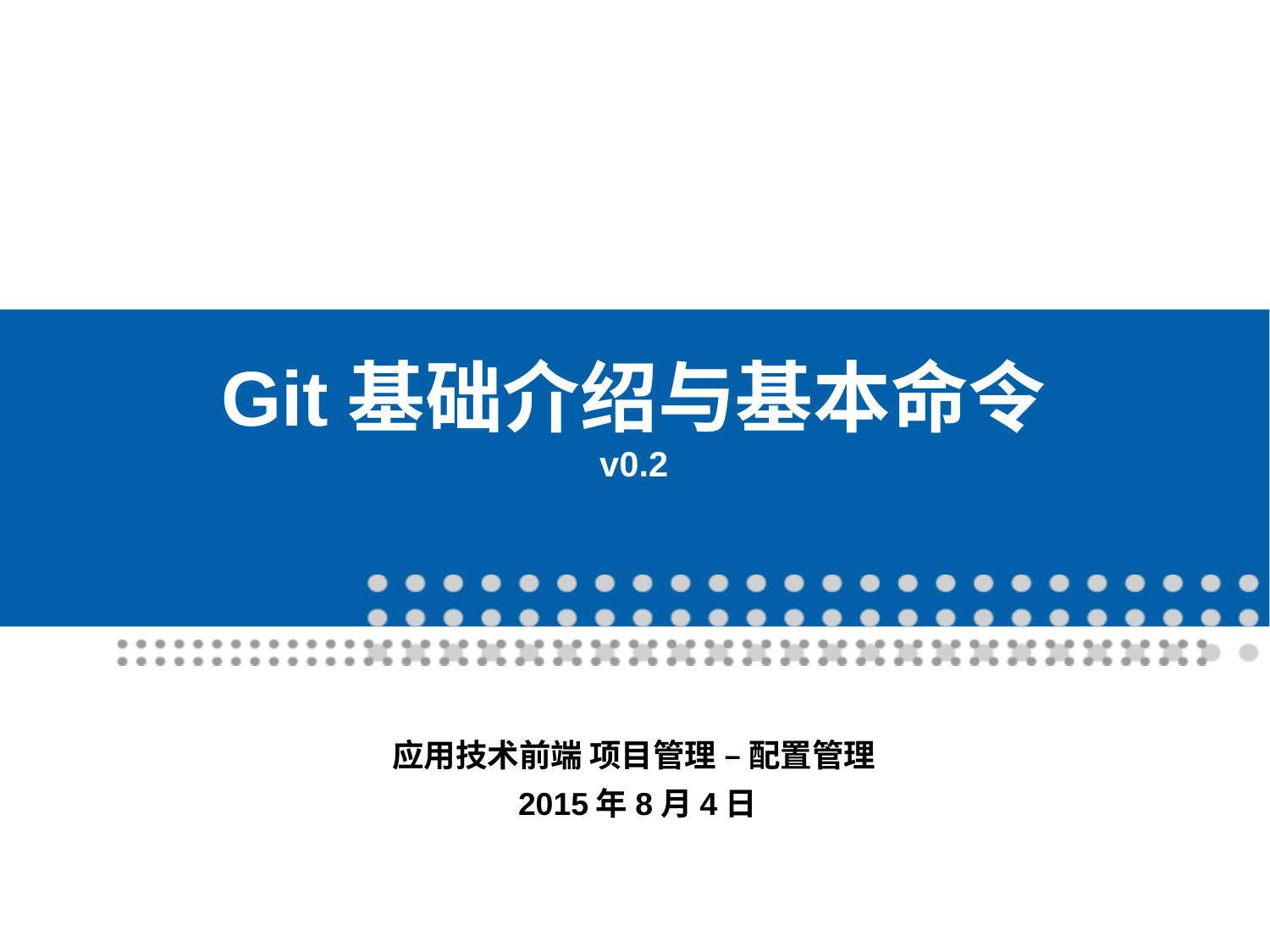

# Git基础介绍与基本命令 v0.2
应用技术前端 项目管理 – 配置管理
2015年8月4日